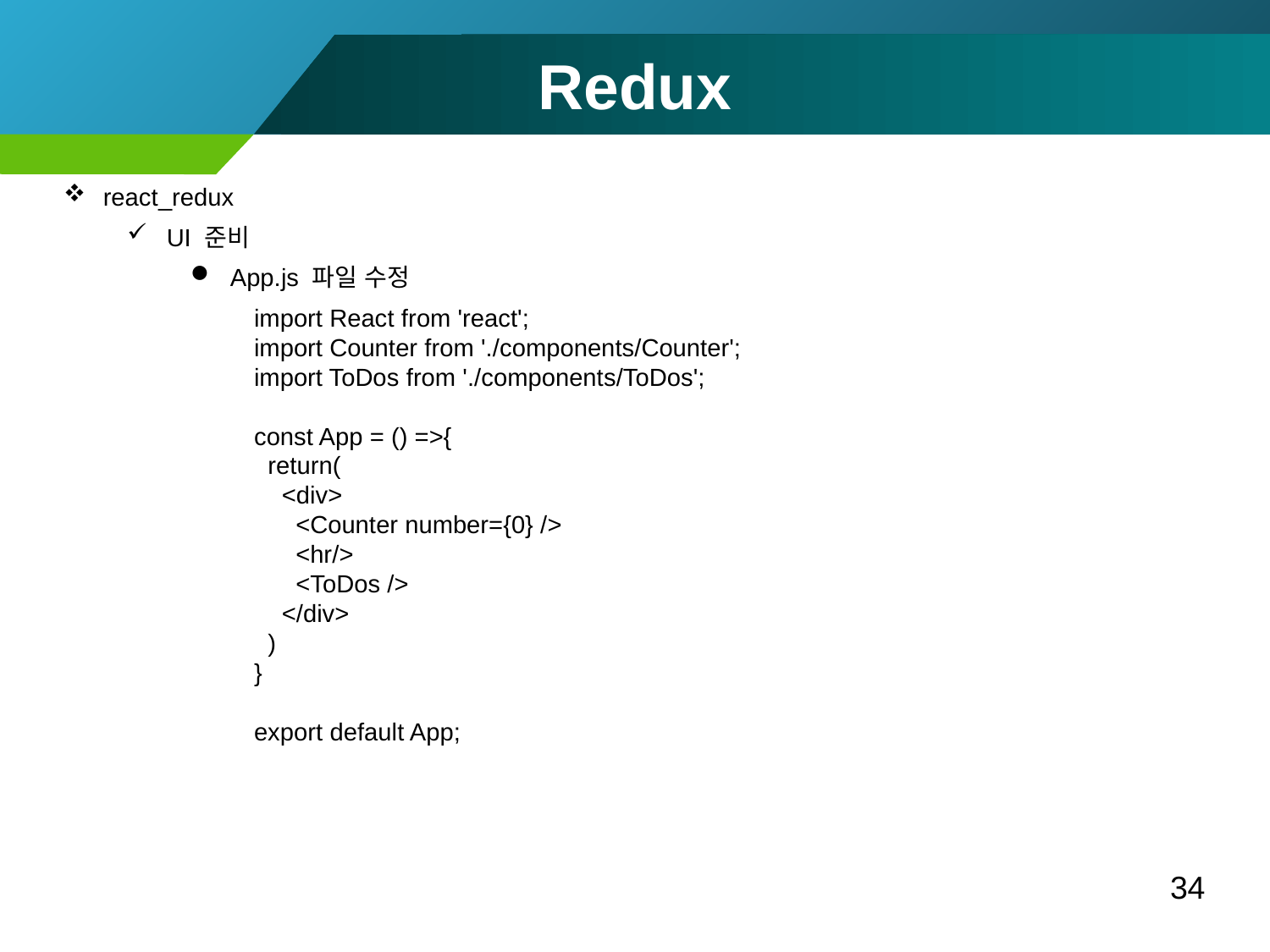

Redux
react_redux
UI 준비
App.js 파일 수정
import React from 'react';
import Counter from './components/Counter';
import ToDos from './components/ToDos';

const App = () =>{
  return(
    <div>
      <Counter number={0} />
      <hr/>
      <ToDos />
    </div>
  )
}

export default App;
34